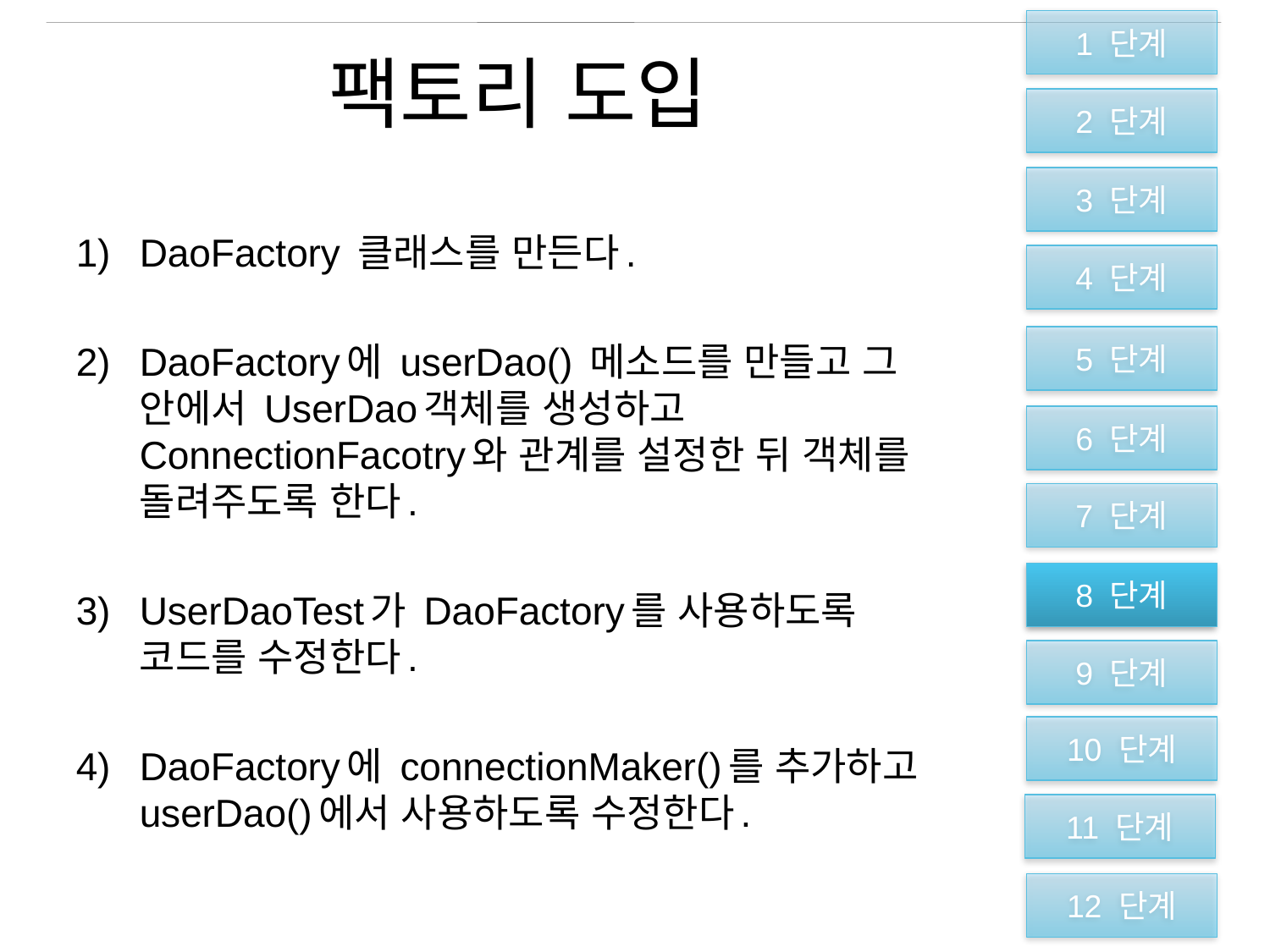

1 단계
2 단계
3 단계
4 단계
5 단계
6 단계
7 단계
8 단계
9 단계
10 단계
11 단계
12 단계
# 팩토리 도입
DaoFactory 클래스를 만든다.

DaoFactory에 userDao() 메소드를 만들고 그 안에서 UserDao객체를 생성하고 ConnectionFacotry와 관계를 설정한 뒤 객체를 돌려주도록 한다.

UserDaoTest가 DaoFactory를 사용하도록 코드를 수정한다.

DaoFactory에 connectionMaker()를 추가하고 userDao()에서 사용하도록 수정한다.